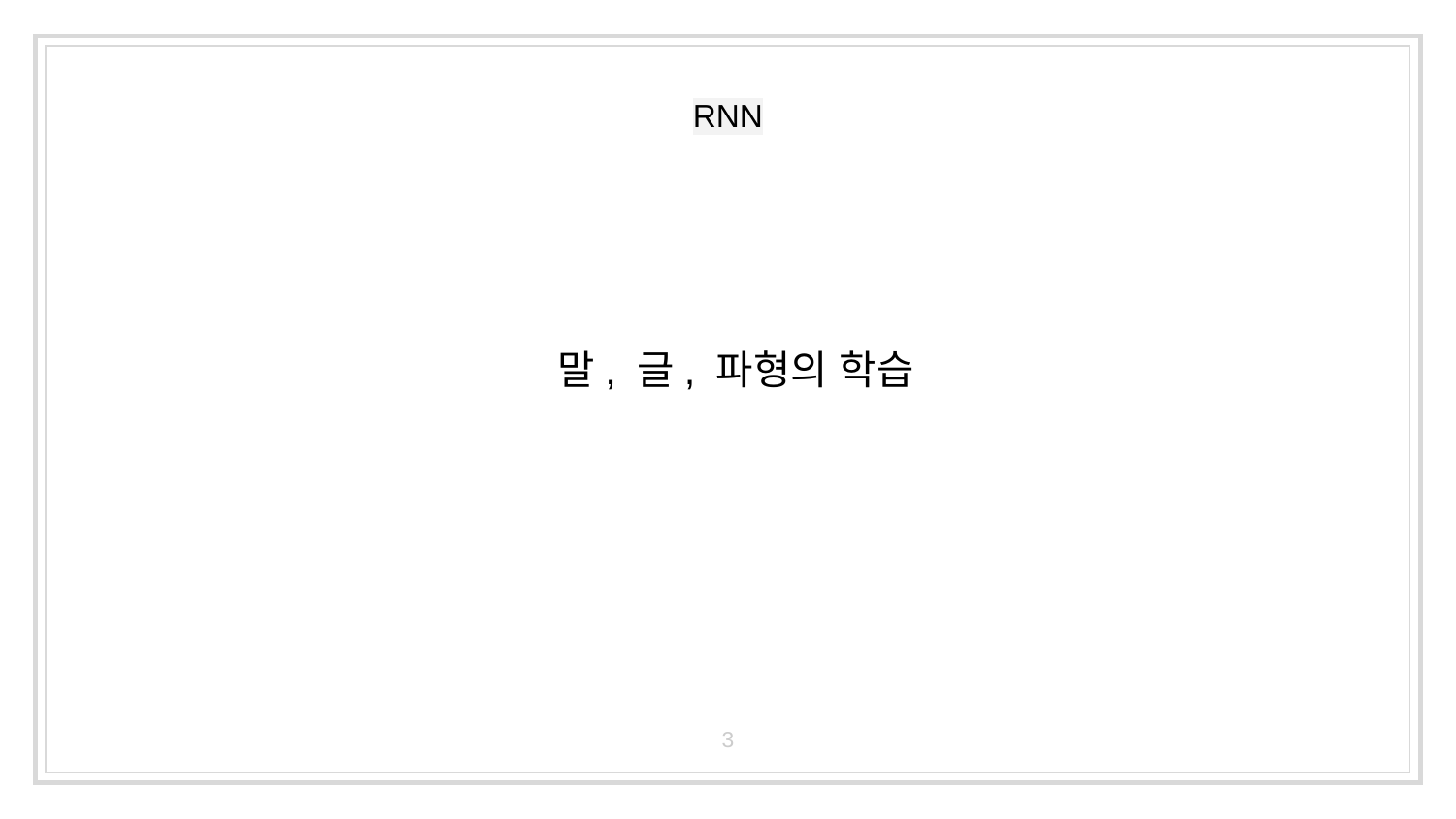

# RNN
말, 글, 파형의 학습
3